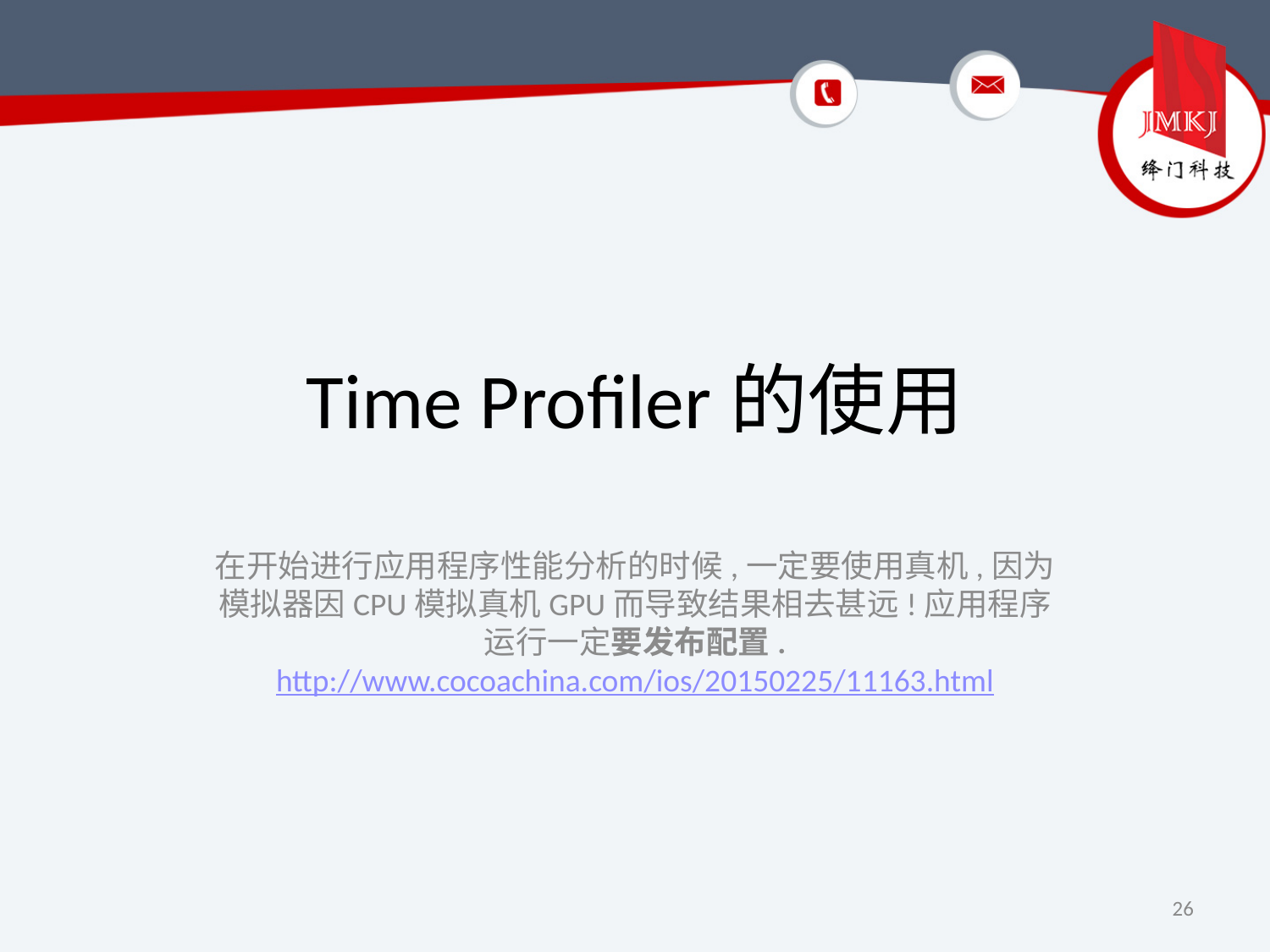

# Time Profiler的使用
在开始进行应用程序性能分析的时候,一定要使用真机,因为模拟器因CPU模拟真机GPU而导致结果相去甚远!应用程序运行一定要发布配置.http://www.cocoachina.com/ios/20150225/11163.html

26